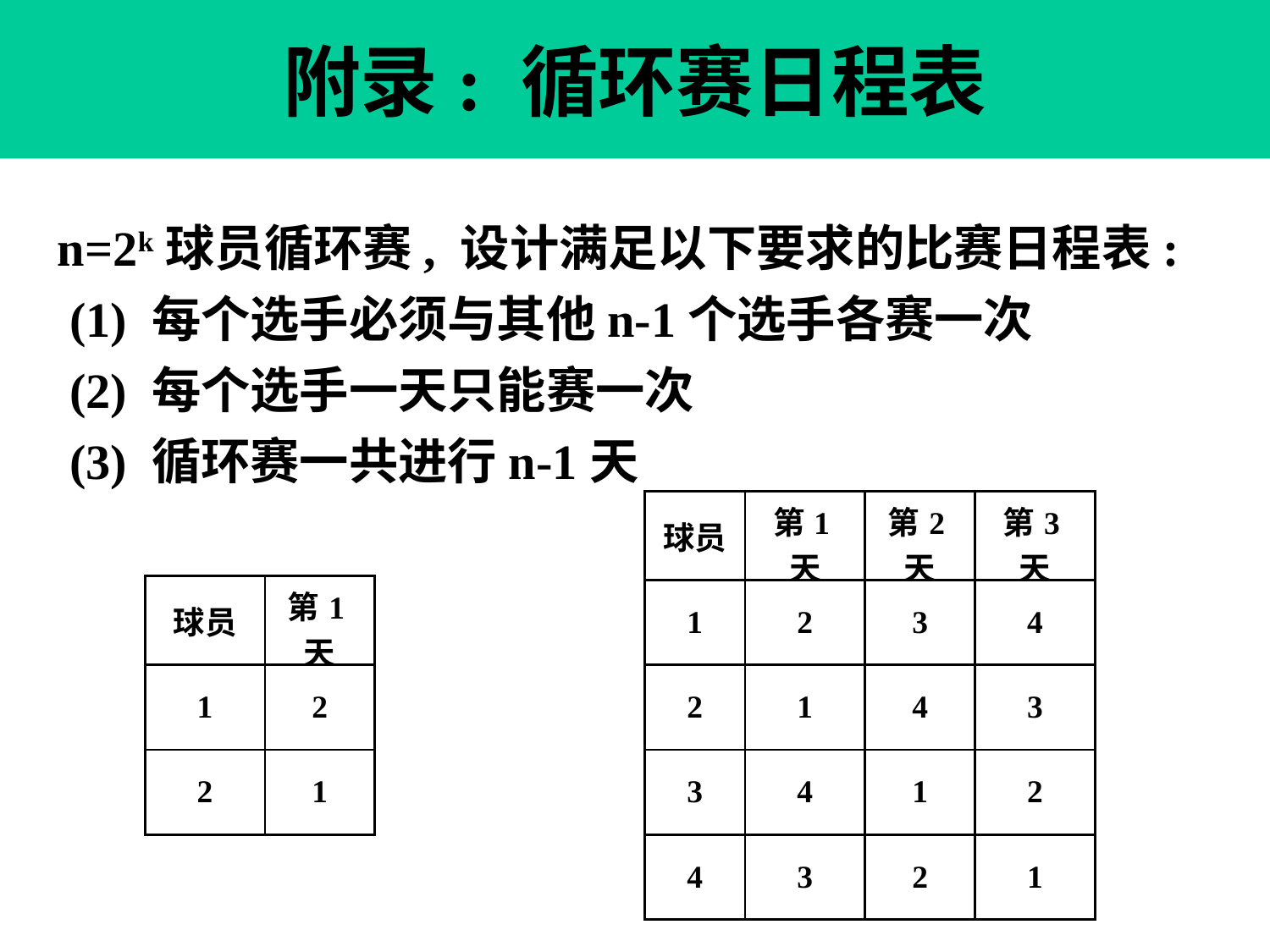

附录: 循环赛日程表
n=2k球员循环赛, 设计满足以下要求的比赛日程表:
 (1) 每个选手必须与其他n-1个选手各赛一次
 (2) 每个选手一天只能赛一次
 (3) 循环赛一共进行n-1天
| 球员 | 第1天 | 第2天 | 第3天 |
| --- | --- | --- | --- |
| 1 | 2 | 3 | 4 |
| 2 | 1 | 4 | 3 |
| 3 | 4 | 1 | 2 |
| 4 | 3 | 2 | 1 |
| 球员 | 第1天 |
| --- | --- |
| 1 | 2 |
| 2 | 1 |